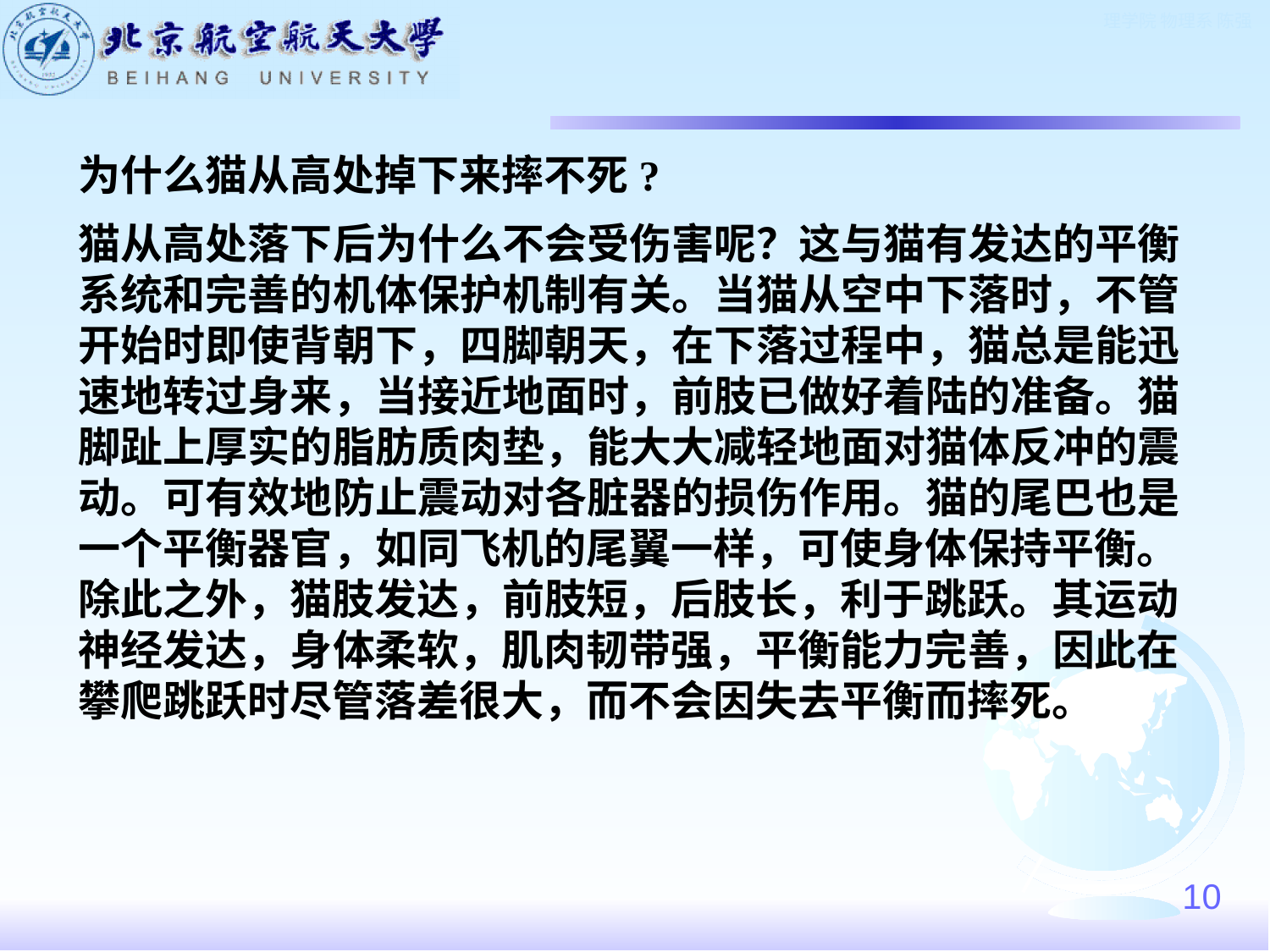

为什么猫从高处掉下来摔不死?
猫从高处落下后为什么不会受伤害呢？这与猫有发达的平衡系统和完善的机体保护机制有关。当猫从空中下落时，不管开始时即使背朝下，四脚朝天，在下落过程中，猫总是能迅速地转过身来，当接近地面时，前肢已做好着陆的准备。猫脚趾上厚实的脂肪质肉垫，能大大减轻地面对猫体反冲的震动。可有效地防止震动对各脏器的损伤作用。猫的尾巴也是一个平衡器官，如同飞机的尾翼一样，可使身体保持平衡。除此之外，猫肢发达，前肢短，后肢长，利于跳跃。其运动神经发达，身体柔软，肌肉韧带强，平衡能力完善，因此在攀爬跳跃时尽管落差很大，而不会因失去平衡而摔死。
10